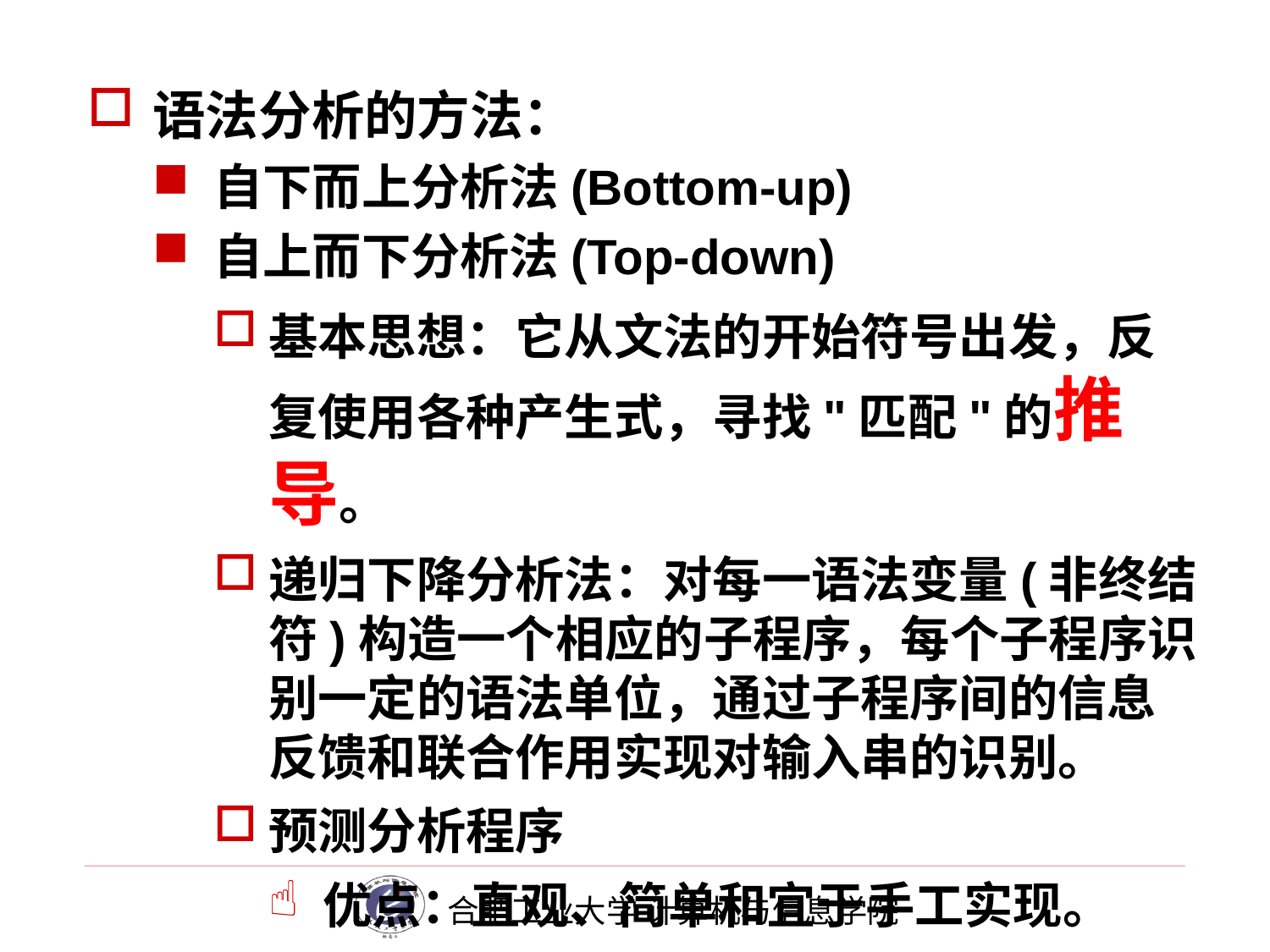

# 语法分析的方法：
自下而上分析法(Bottom-up)
自上而下分析法(Top-down)
基本思想：它从文法的开始符号出发，反复使用各种产生式，寻找"匹配"的推导。
递归下降分析法：对每一语法变量(非终结符)构造一个相应的子程序，每个子程序识别一定的语法单位，通过子程序间的信息反馈和联合作用实现对输入串的识别。
预测分析程序
优点：直观、简单和宜于手工实现。